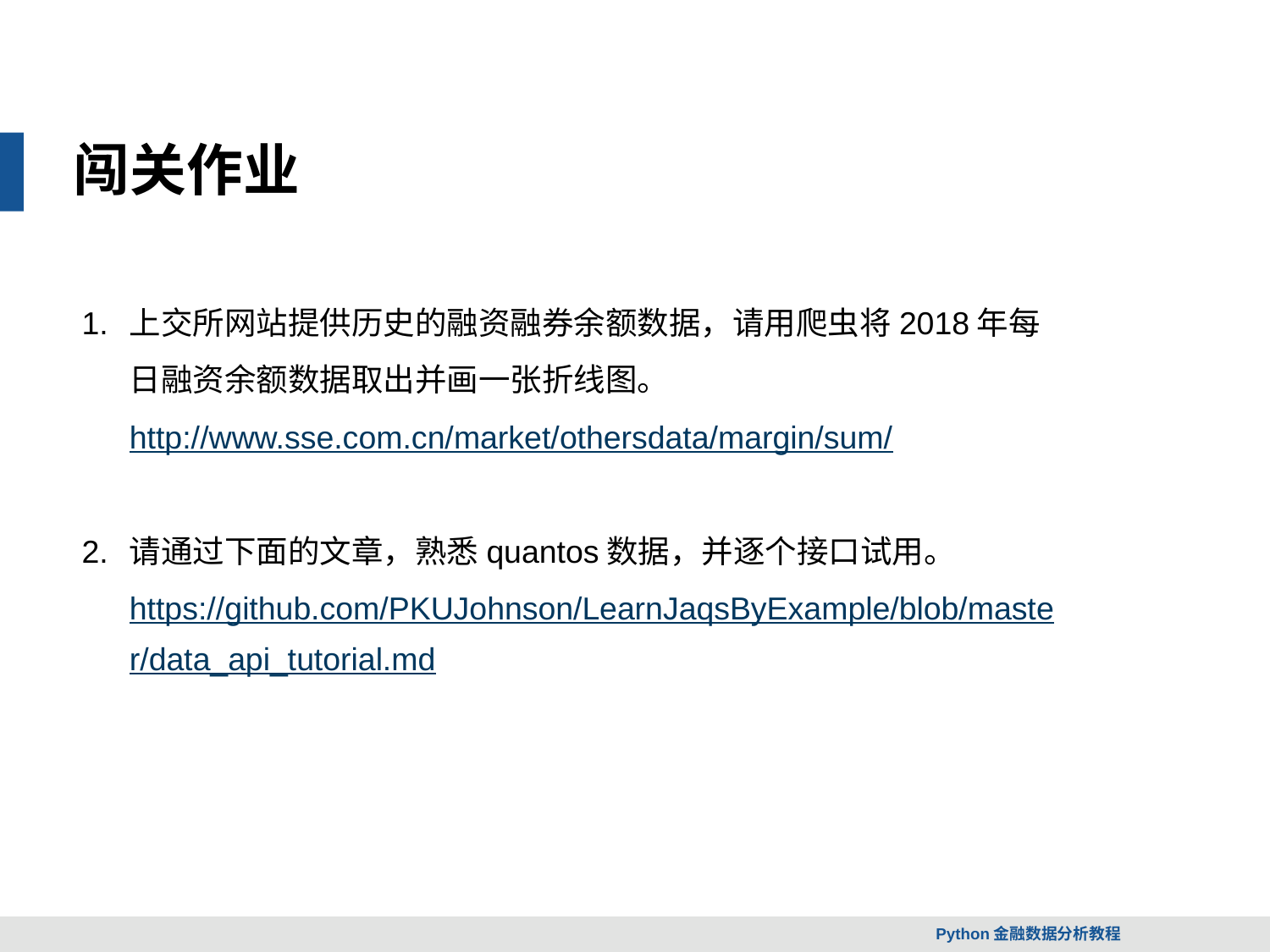

闯关作业
上交所网站提供历史的融资融券余额数据，请用爬虫将2018年每日融资余额数据取出并画一张折线图。 http://www.sse.com.cn/market/othersdata/margin/sum/

请通过下面的文章，熟悉quantos数据，并逐个接口试用。https://github.com/PKUJohnson/LearnJaqsByExample/blob/master/data_api_tutorial.md

Python金融数据分析教程